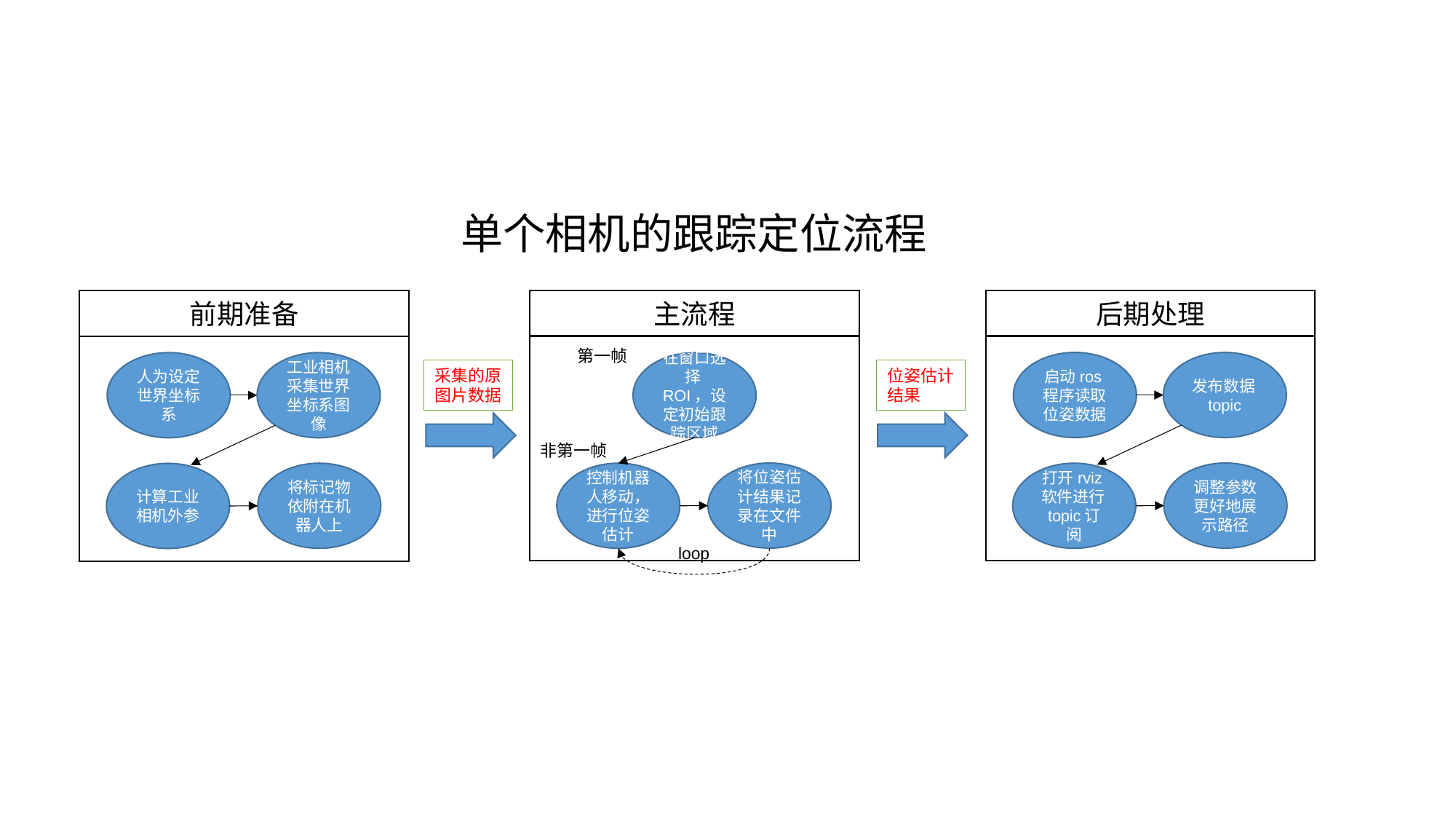

单个相机的跟踪定位流程
主流程

在窗口选择ROI，设定初始跟踪区域
将位姿估计结果记录在文件中
控制机器人移动，进行位姿估计
第一帧
非第一帧
loop
后期处理

发布数据topic
启动ros程序读取位姿数据
调整参数更好地展示路径
打开rviz软件进行topic订阅
前期准备

工业相机采集世界坐标系图像
人为设定世界坐标系
将标记物依附在机器人上
计算工业相机外参
位姿估计
结果
采集的原
图片数据